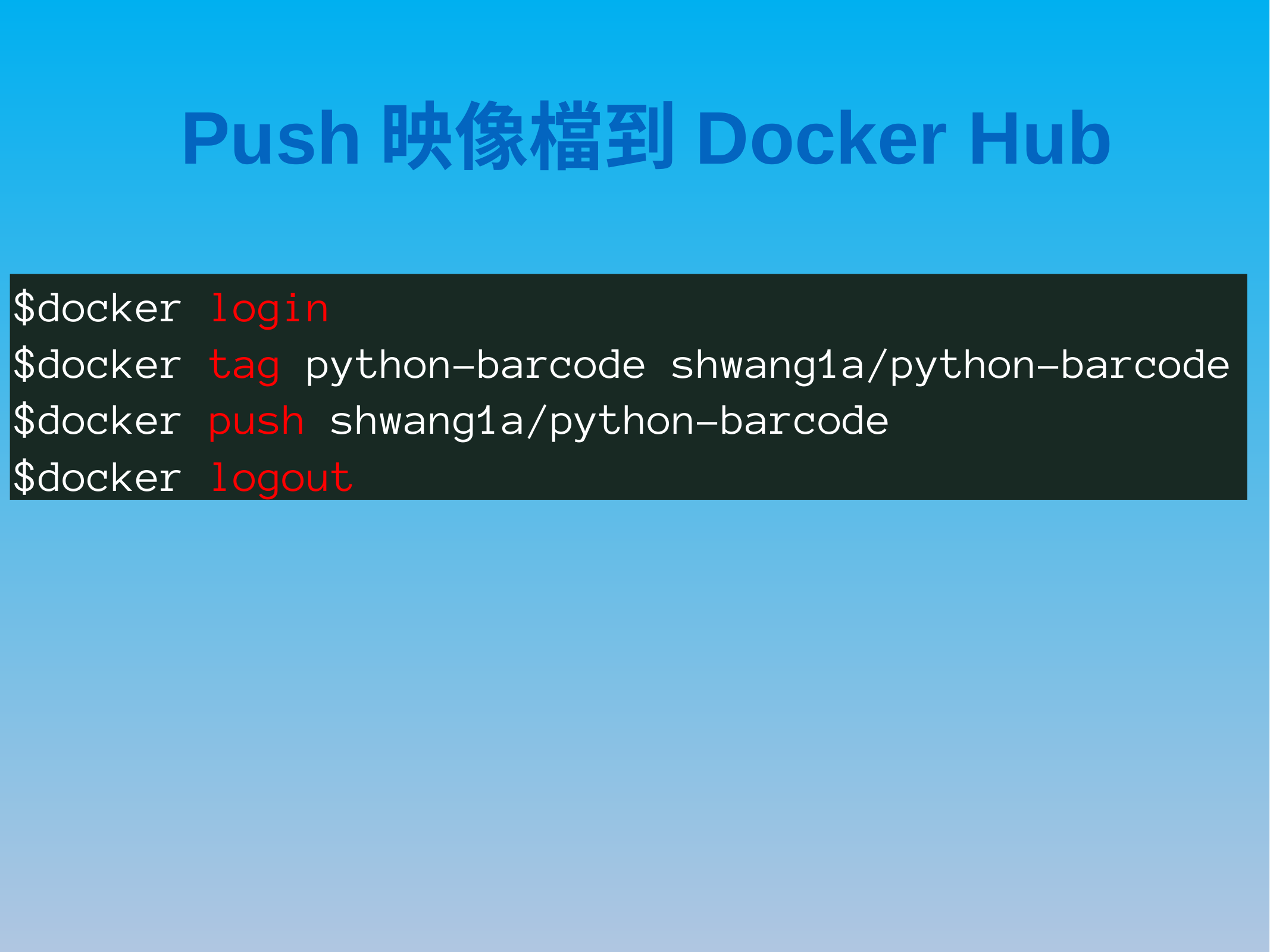

Push映像檔到Docker Hub
$docker login
$docker tag python-barcode shwang1a/python-barcode
$docker push shwang1a/python-barcode
$docker logout